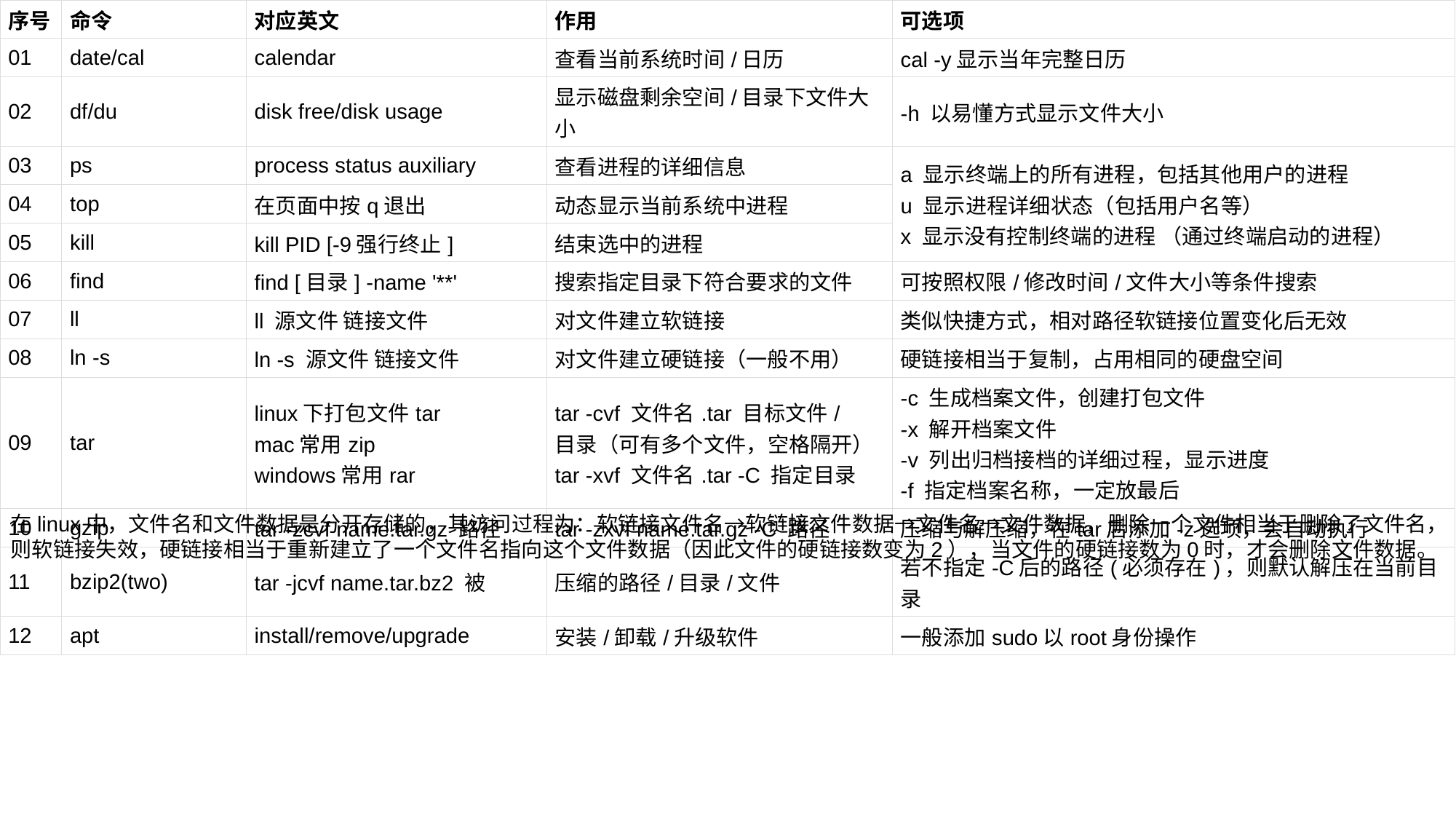

| 序号 | 命令 | 对应英文 | 作用 | 可选项 |
| --- | --- | --- | --- | --- |
| 01 | date/cal | calendar | 查看当前系统时间/日历 | cal -y显示当年完整日历 |
| 02 | df/du | disk free/disk usage | 显示磁盘剩余空间/目录下文件大小 | -h 以易懂方式显示文件大小 |
| 03 | ps | process status auxiliary | 查看进程的详细信息 | a 显示终端上的所有进程，包括其他用户的进程 u 显示进程详细状态（包括用户名等） x 显示没有控制终端的进程 （通过终端启动的进程） |
| 04 | top | 在页面中按q退出 | 动态显示当前系统中进程 |  |
| 05 | kill | kill PID [-9强行终止] | 结束选中的进程 |  |
| 06 | find | find [目录] -name '\*\*' | 搜索指定目录下符合要求的文件 | 可按照权限/修改时间/文件大小等条件搜索 |
| 07 | ll | ll 源文件 链接文件 | 对文件建立软链接 | 类似快捷方式，相对路径软链接位置变化后无效 |
| 08 | ln -s | ln -s 源文件 链接文件 | 对文件建立硬链接（一般不用） | 硬链接相当于复制，占用相同的硬盘空间 |
| 09 | tar | linux下打包文件tar mac常用zip windows常用rar | tar -cvf 文件名.tar 目标文件/ 目录（可有多个文件，空格隔开） tar -xvf 文件名.tar -C 指定目录 | -c 生成档案文件，创建打包文件 -x 解开档案文件 -v 列出归档接档的详细过程，显示进度 -f 指定档案名称，一定放最后 |
| 10 | gzip | tar -zcvf name.tar.gz 路径 | tar -zxvf name.tar.gz -C 路径 | 压缩与解压缩，在tar后添加-z选项，会自动执行 |
| 11 | bzip2(two) | tar -jcvf name.tar.bz2 被 | 压缩的路径/目录/文件 | 若不指定-C后的路径(必须存在)，则默认解压在当前目录 |
| 12 | apt | install/remove/upgrade | 安装/卸载/升级软件 | 一般添加sudo以root身份操作 |
在linux中，文件名和文件数据是分开存储的，其访问过程为：软链接文件名→软链接文件数据→文件名→文件数据，删除一个文件相当于删除了文件名，则软链接失效，硬链接相当于重新建立了一个文件名指向这个文件数据（因此文件的硬链接数变为2），当文件的硬链接数为0时，才会删除文件数据。